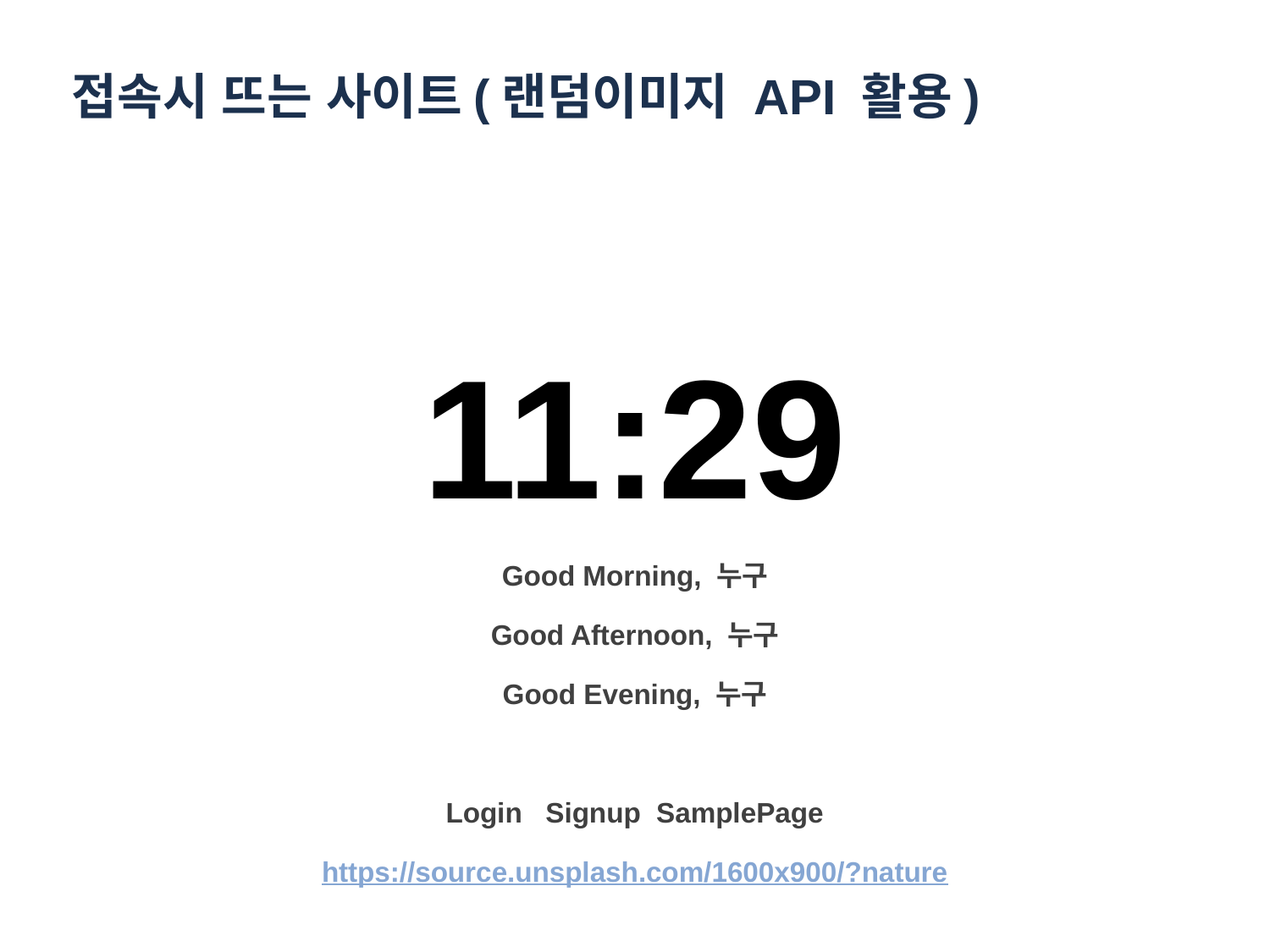

# 접속시 뜨는 사이트(랜덤이미지 API 활용)
11:29
Good Morning, 누구
Good Afternoon, 누구
Good Evening, 누구

Login   Signup  SamplePage
https://source.unsplash.com/1600x900/?nature